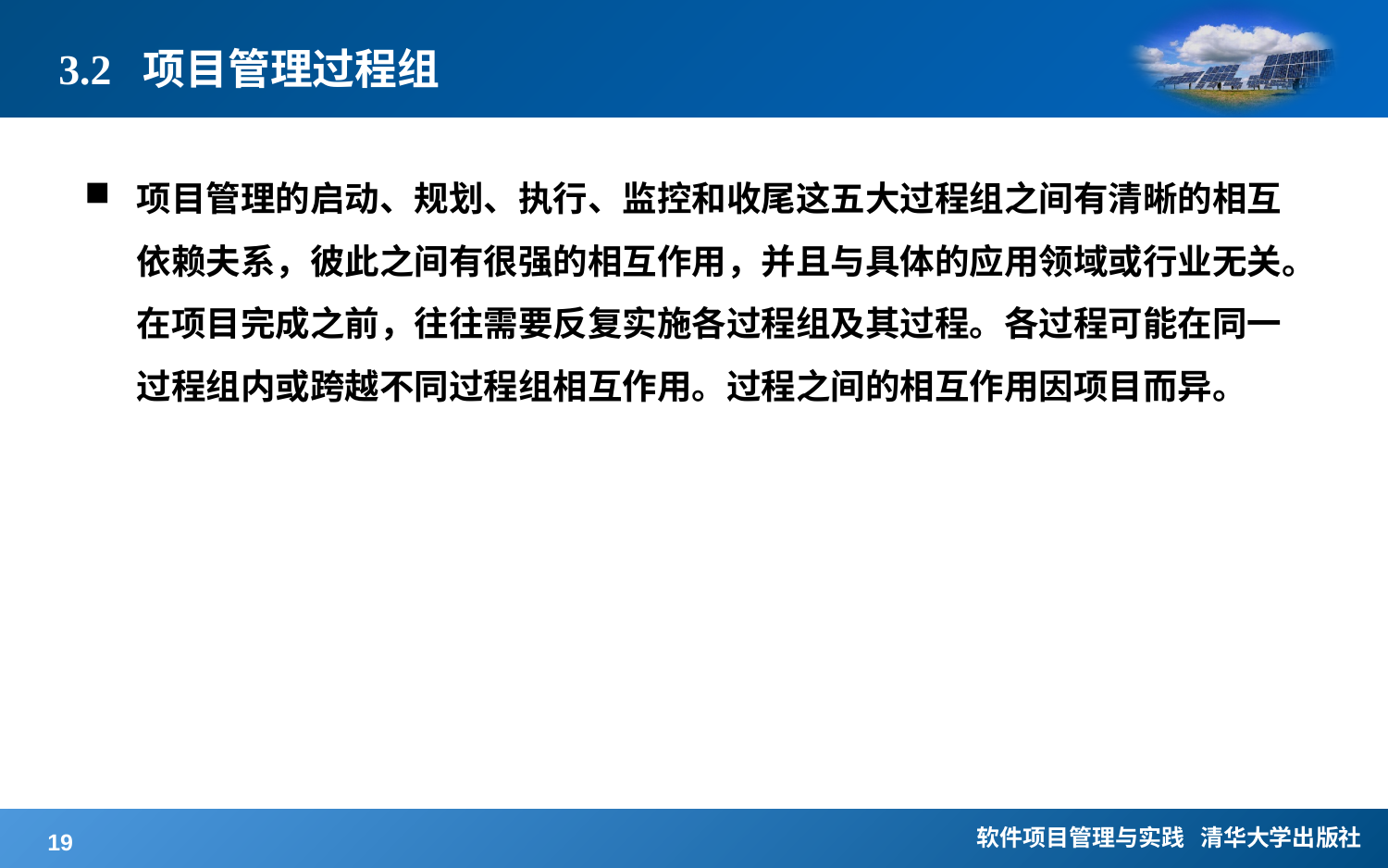

# 3.2  项目管理过程组
项目管理的启动、规划、执行、监控和收尾这五大过程组之间有清晰的相互依赖夫系，彼此之间有很强的相互作用，并且与具体的应用领域或行业无关。在项目完成之前，往往需要反复实施各过程组及其过程。各过程可能在同一过程组内或跨越不同过程组相互作用。过程之间的相互作用因项目而异。